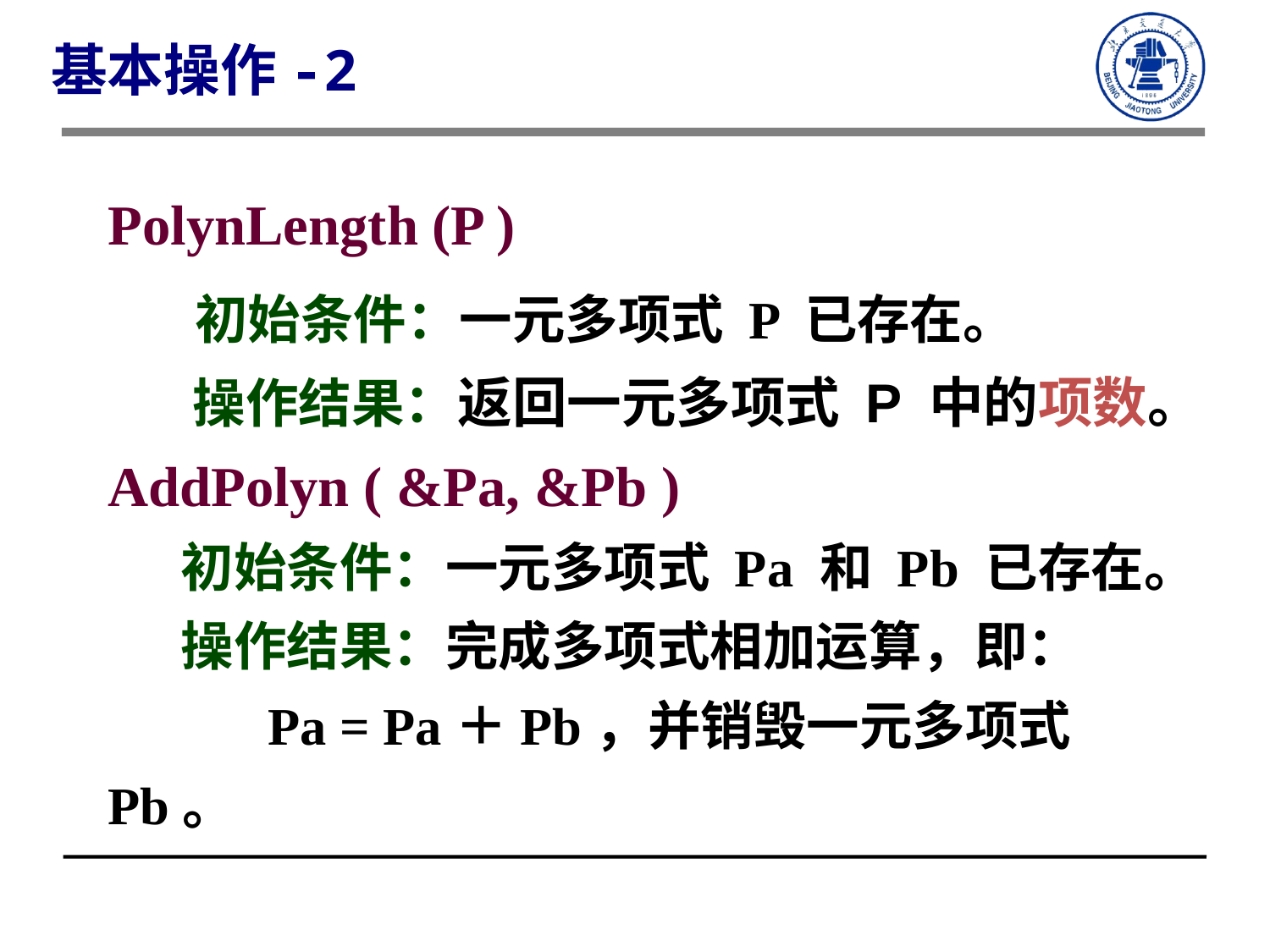

基本操作-2
PolynLength (P )
     初始条件：一元多项式 P 已存在。
      操作结果：返回一元多项式 P 中的项数。
AddPolyn ( &Pa, &Pb )
     初始条件：一元多项式 Pa 和 Pb 已存在。
     操作结果：完成多项式相加运算，即：
            Pa = Pa＋Pb，并销毁一元多项式 Pb。